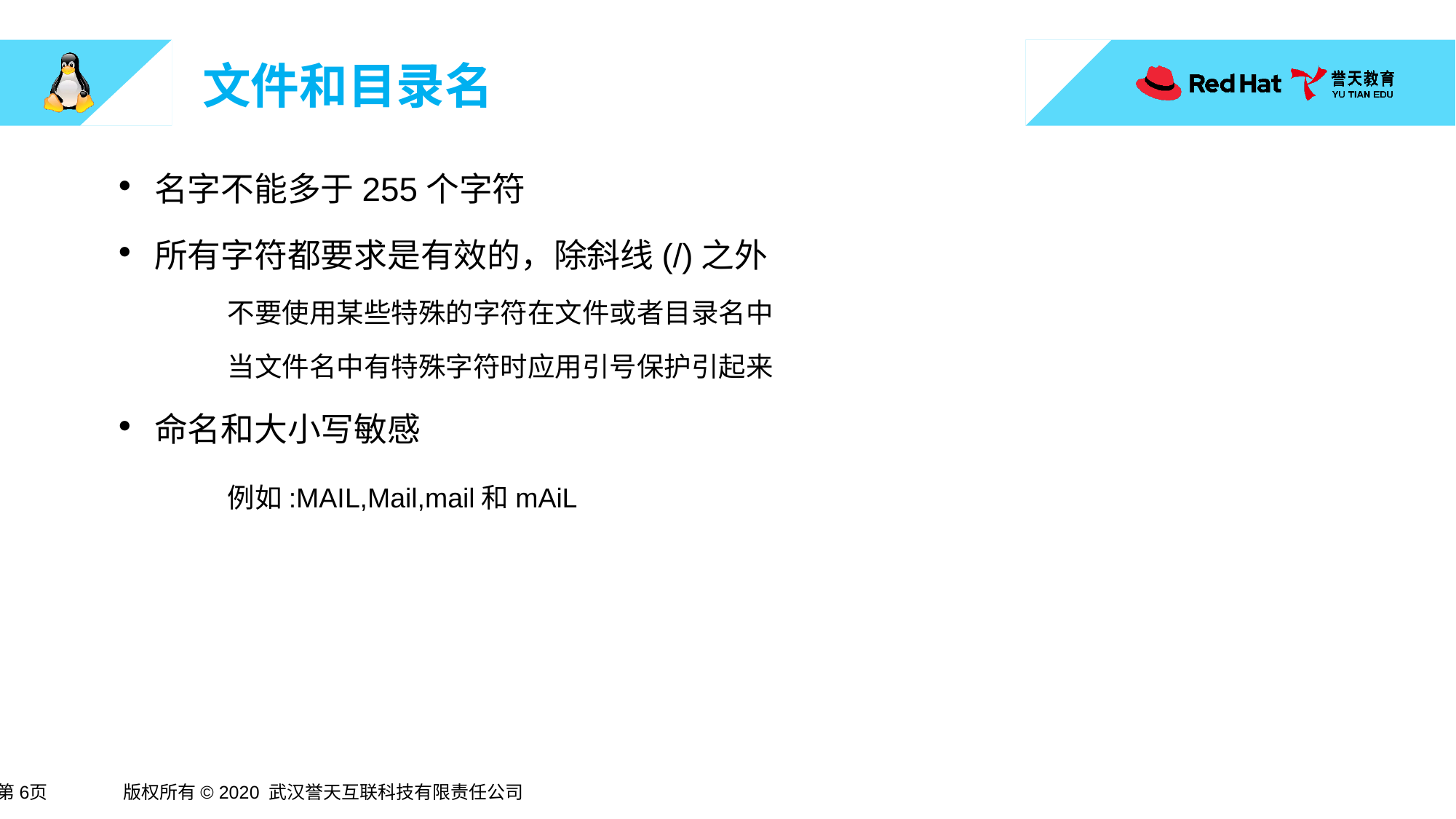

# 文件和目录名
名字不能多于255个字符
所有字符都要求是有效的，除斜线(/)之外
	不要使用某些特殊的字符在文件或者目录名中
	当文件名中有特殊字符时应用引号保护引起来
命名和大小写敏感
	例如:MAIL,Mail,mail和mAiL
6